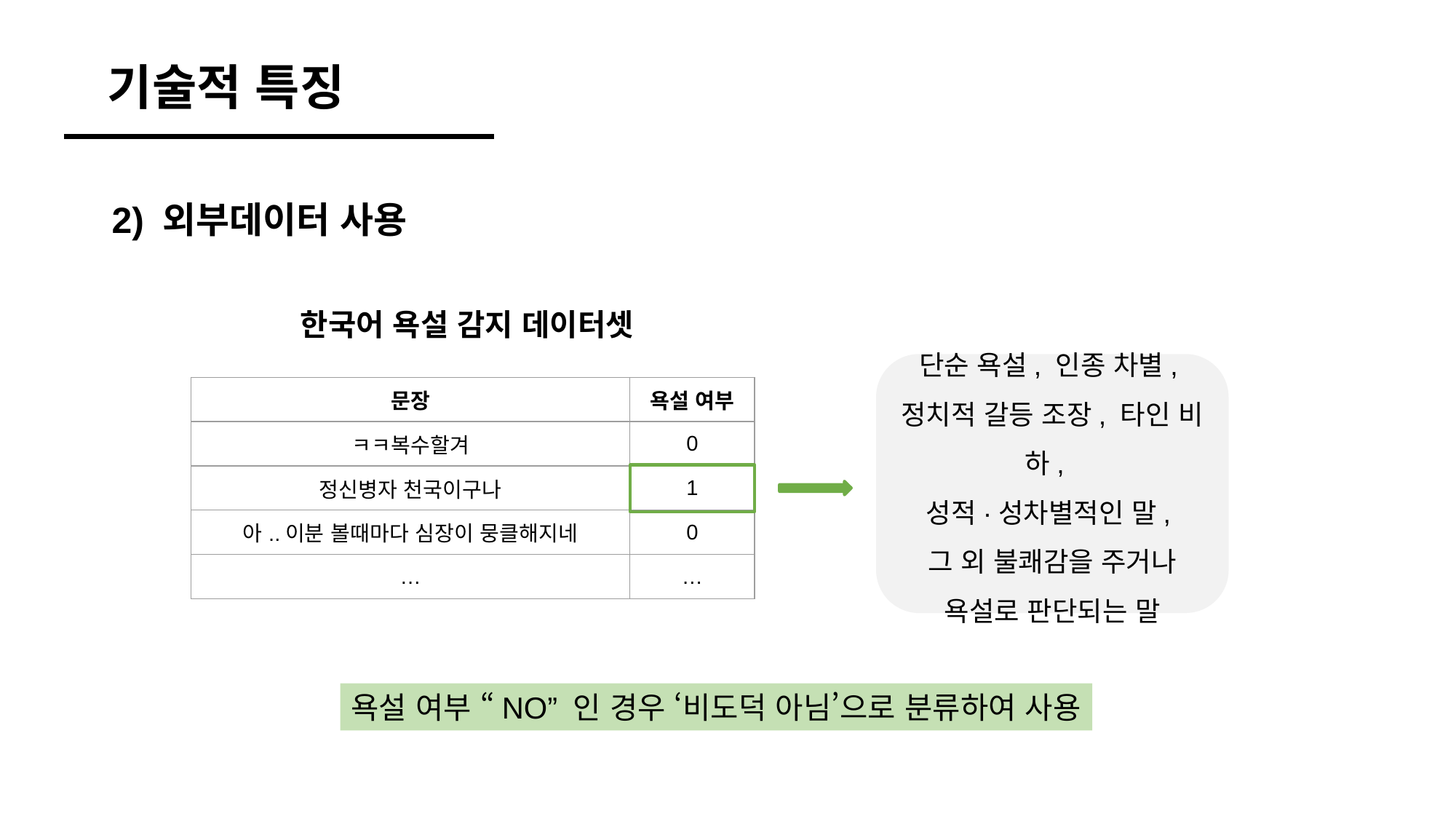

기술적 특징
2) 외부데이터 사용
한국어 욕설 감지 데이터셋
단순 욕설, 인종 차별,
정치적 갈등 조장, 타인 비하,
성적·성차별적인 말,
그 외 불쾌감을 주거나 욕설로 판단되는 말

| 문장 | 욕설 여부 |
| --- | --- |
| ㅋㅋ복수할겨 | 0 |
| 정신병자 천국이구나 | 1 |
| 아..이분 볼때마다 심장이 뭉클해지네 | 0 |
| … | … |

욕설 여부 “NO” 인 경우 ‘비도덕 아님’으로 분류하여 사용